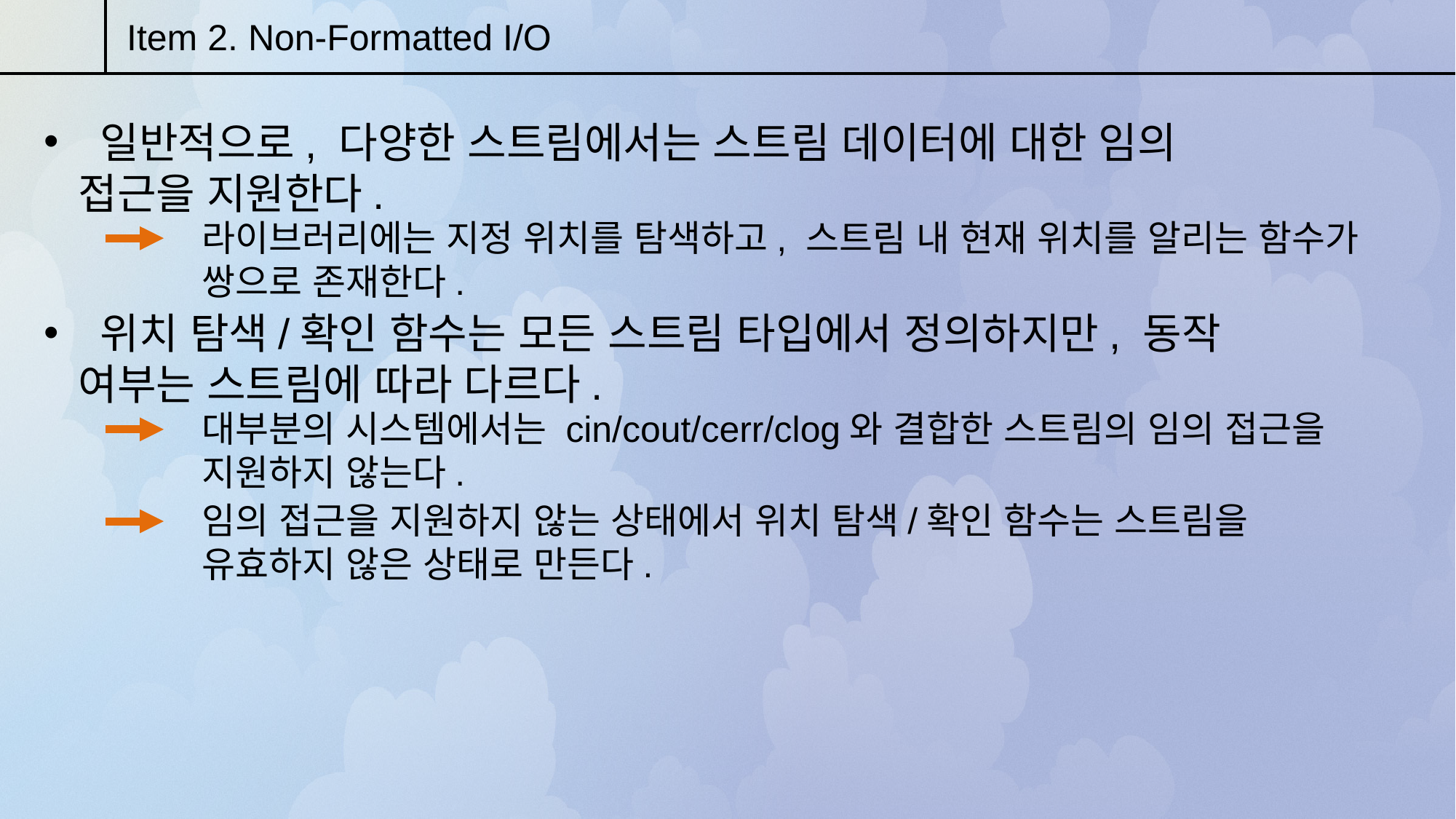

Item 2. Non-Formatted I/O
 일반적으로, 다양한 스트림에서는 스트림 데이터에 대한 임의 접근을 지원한다.
라이브러리에는 지정 위치를 탐색하고, 스트림 내 현재 위치를 알리는 함수가 쌍으로 존재한다.
 위치 탐색/확인 함수는 모든 스트림 타입에서 정의하지만, 동작 여부는 스트림에 따라 다르다.
대부분의 시스템에서는 cin/cout/cerr/clog와 결합한 스트림의 임의 접근을 지원하지 않는다.
임의 접근을 지원하지 않는 상태에서 위치 탐색/확인 함수는 스트림을 유효하지 않은 상태로 만든다.